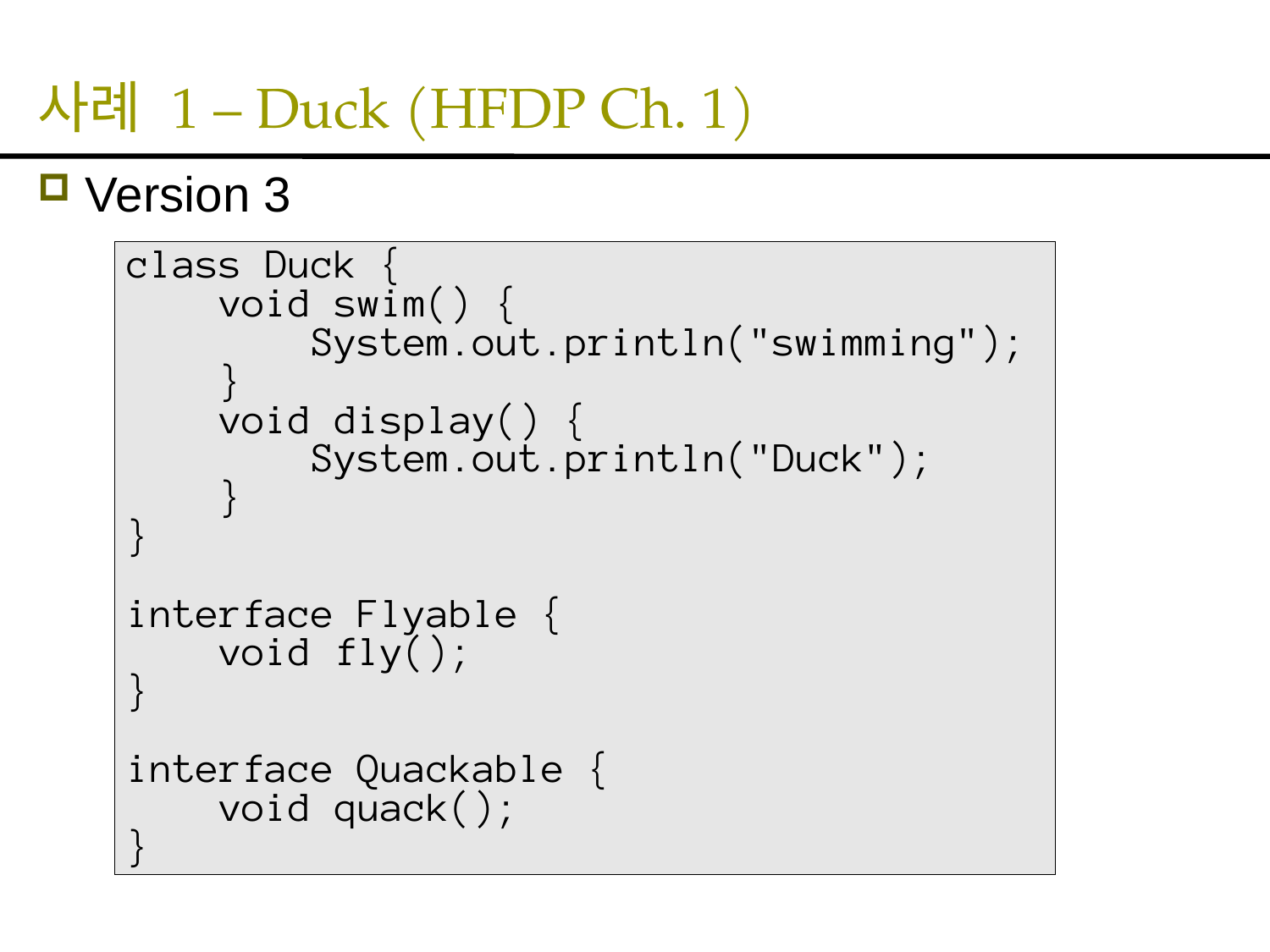

# 사례 1 – Duck (HFDP Ch. 1)
Version 3
class Duck {
    void swim() {
        System.out.println("swimming");
    }
    void display() {
        System.out.println("Duck");
    }
}

interface Flyable {
    void fly();
}

interface Quackable {
    void quack();
}